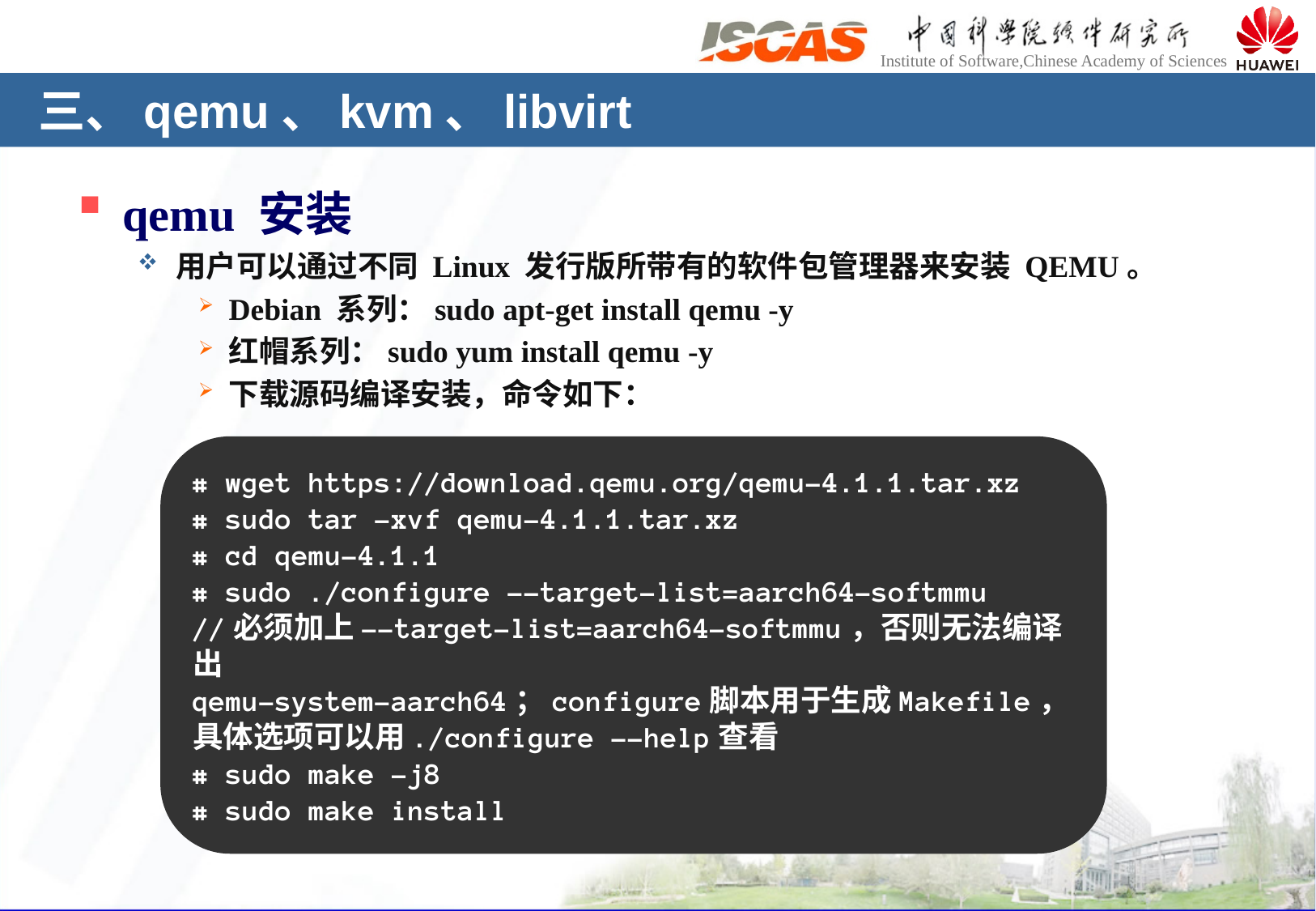

# 三、qemu、kvm、libvirt
qemu 安装
用户可以通过不同 Linux 发行版所带有的软件包管理器来安装 QEMU。
Debian 系列：sudo apt-get install qemu -y
红帽系列：sudo yum install qemu -y
下载源码编译安装，命令如下：

# wget https://download.qemu.org/qemu-4.1.1.tar.xz
# sudo tar -xvf qemu-4.1.1.tar.xz
# cd qemu-4.1.1
# sudo ./configure --target-list=aarch64-softmmu
//必须加上--target-list=aarch64-softmmu，否则无法编译出
qemu-system-aarch64；configure脚本用于生成Makefile，
具体选项可以用./configure --help查看
# sudo make -j8
# sudo make install